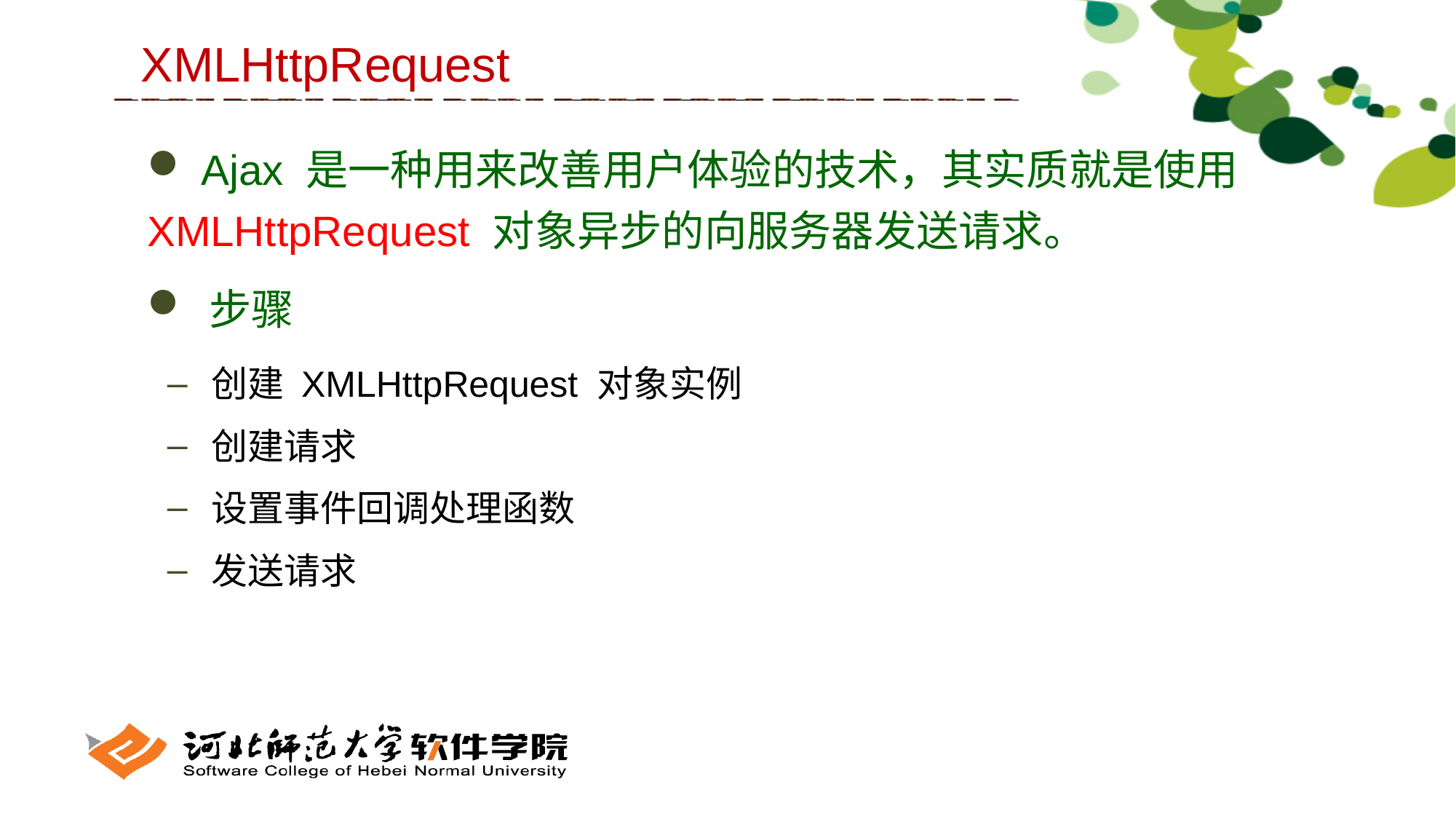

XMLHttpRequest
 Ajax 是一种用来改善用户体验的技术，其实质就是使用XMLHttpRequest 对象异步的向服务器发送请求。
 步骤
 创建 XMLHttpRequest 对象实例
 创建请求
 设置事件回调处理函数
 发送请求